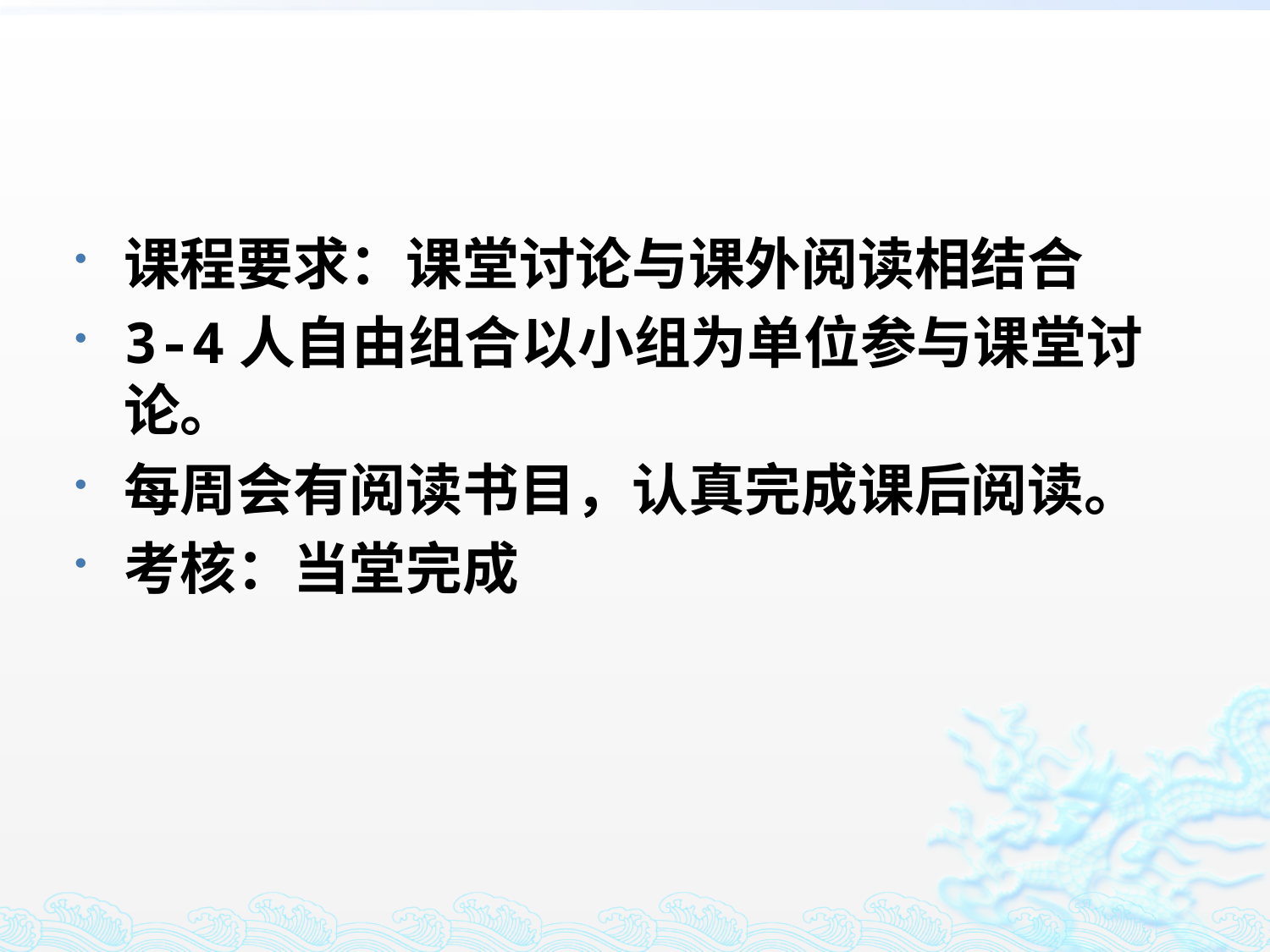

#
课程要求：课堂讨论与课外阅读相结合
3-4人自由组合以小组为单位参与课堂讨论。
每周会有阅读书目，认真完成课后阅读。
考核：当堂完成